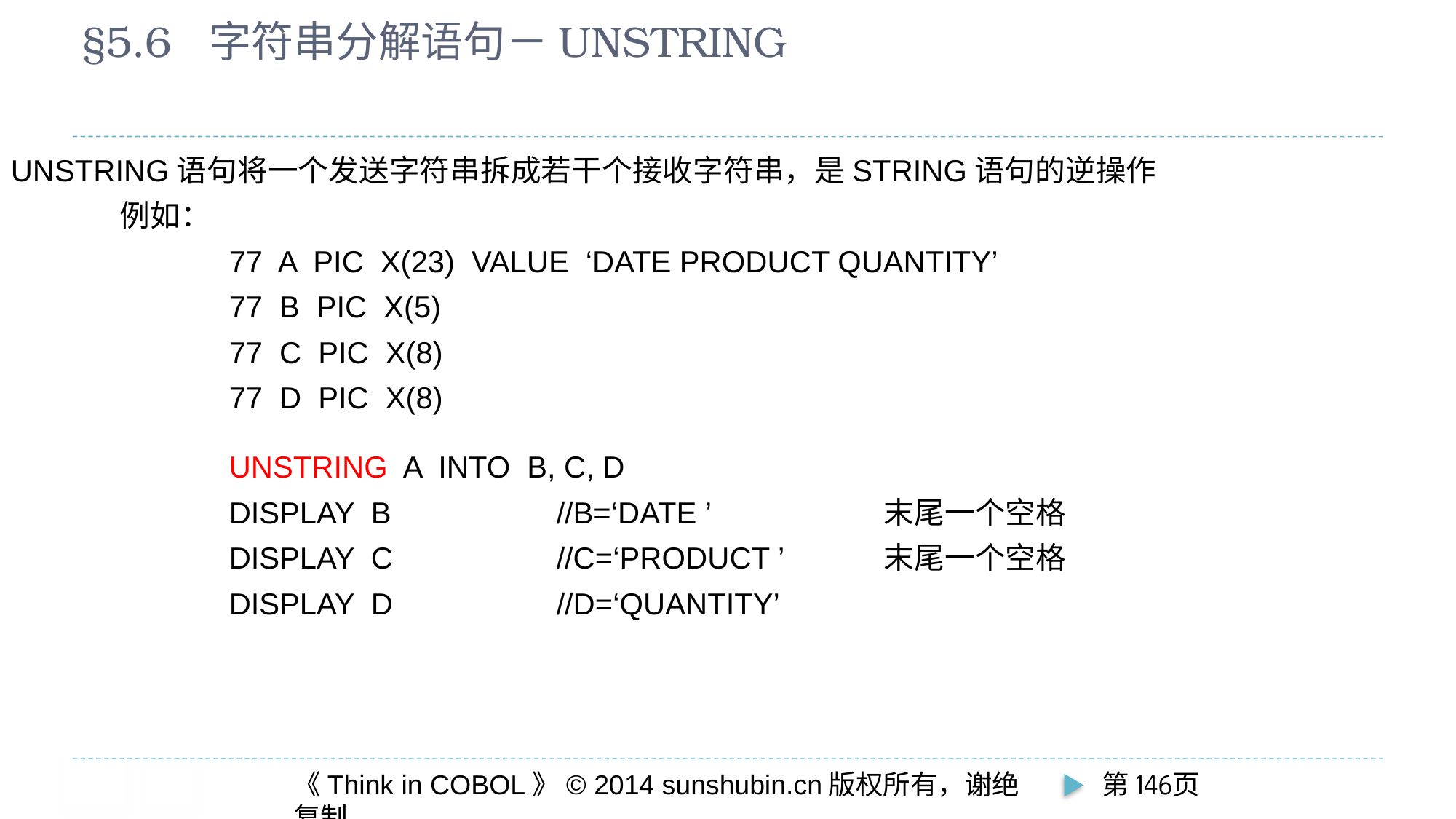

# §5.6  字符串分解语句－UNSTRING
UNSTRING语句将一个发送字符串拆成若干个接收字符串，是STRING语句的逆操作
	例如：
		77  A  PIC  X(23)  VALUE  ‘DATE PRODUCT QUANTITY’
		77  B  PIC  X(5)
		77  C  PIC  X(8)
		77  D  PIC  X(8)

		UNSTRING  A  INTO  B, C, D
		DISPLAY  B		//B=‘DATE ’		末尾一个空格
		DISPLAY  C		//C=‘PRODUCT ’	末尾一个空格
		DISPLAY  D		//D=‘QUANTITY’